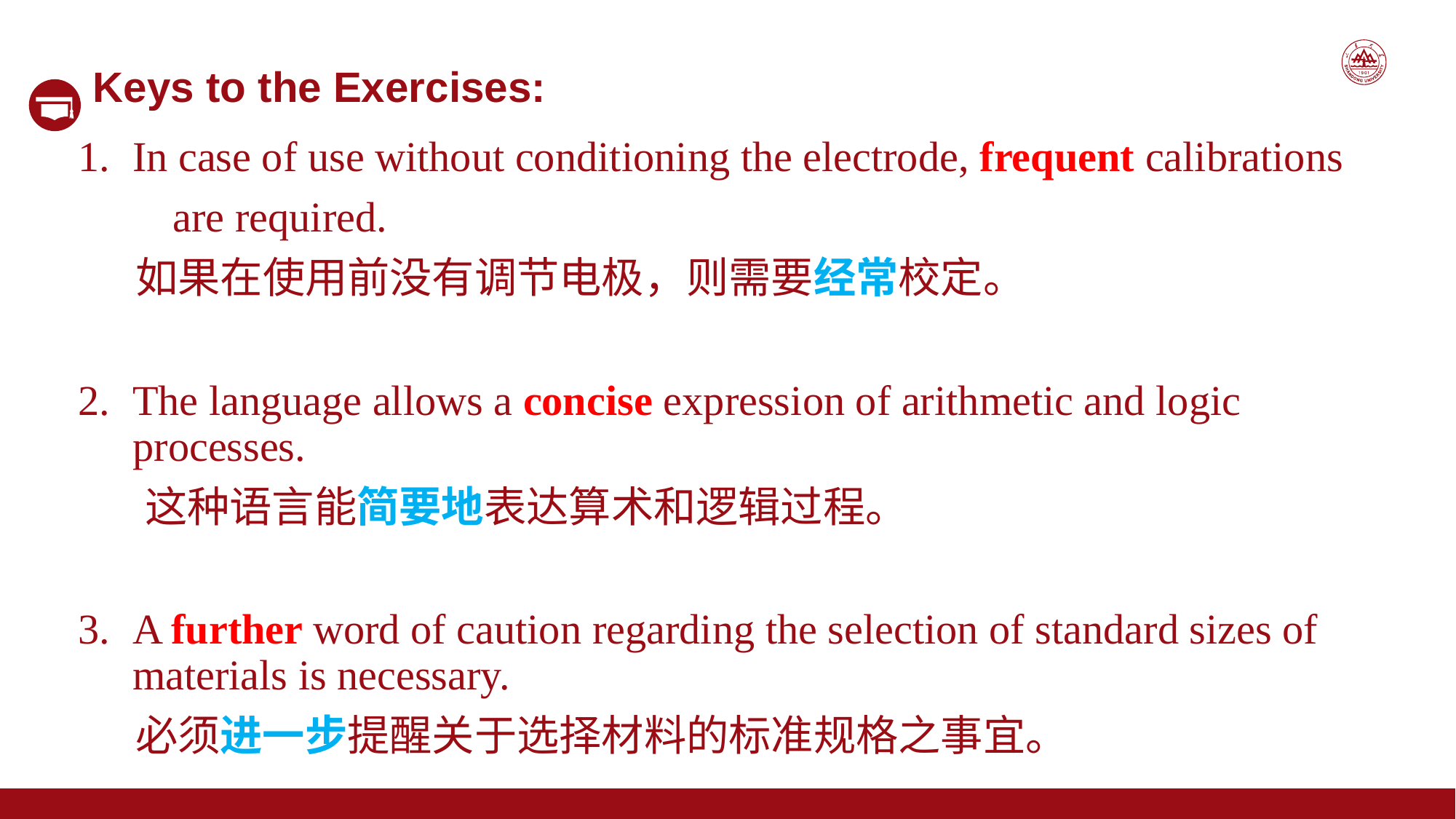

Keys to the Exercises:
In case of use without conditioning the electrode, frequent calibrations
         are required.
     如果在使用前没有调节电极，则需要经常校定。

The language allows a concise expression of arithmetic and logic processes.
      这种语言能简要地表达算术和逻辑过程。

A further word of caution regarding the selection of standard sizes of materials is necessary.
     必须进一步提醒关于选择材料的标准规格之事宜。